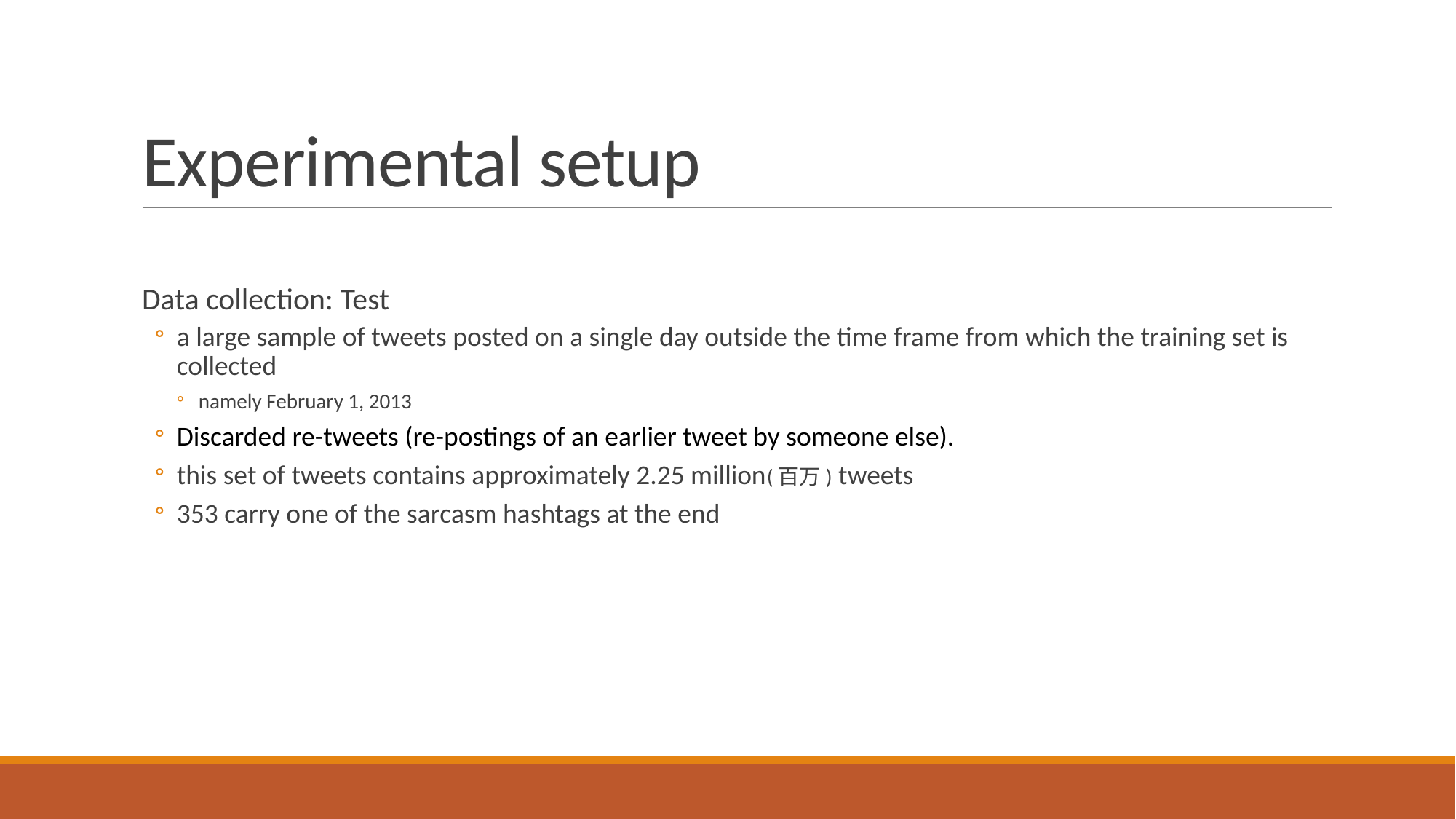

# Experimental setup

Data collection: Test
a large sample of tweets posted on a single day outside the time frame from which the training set is collected
namely February 1, 2013
Discarded re-tweets (re-postings of an earlier tweet by someone else).
this set of tweets contains approximately 2.25 million(百万) tweets
353 carry one of the sarcasm hashtags at the end